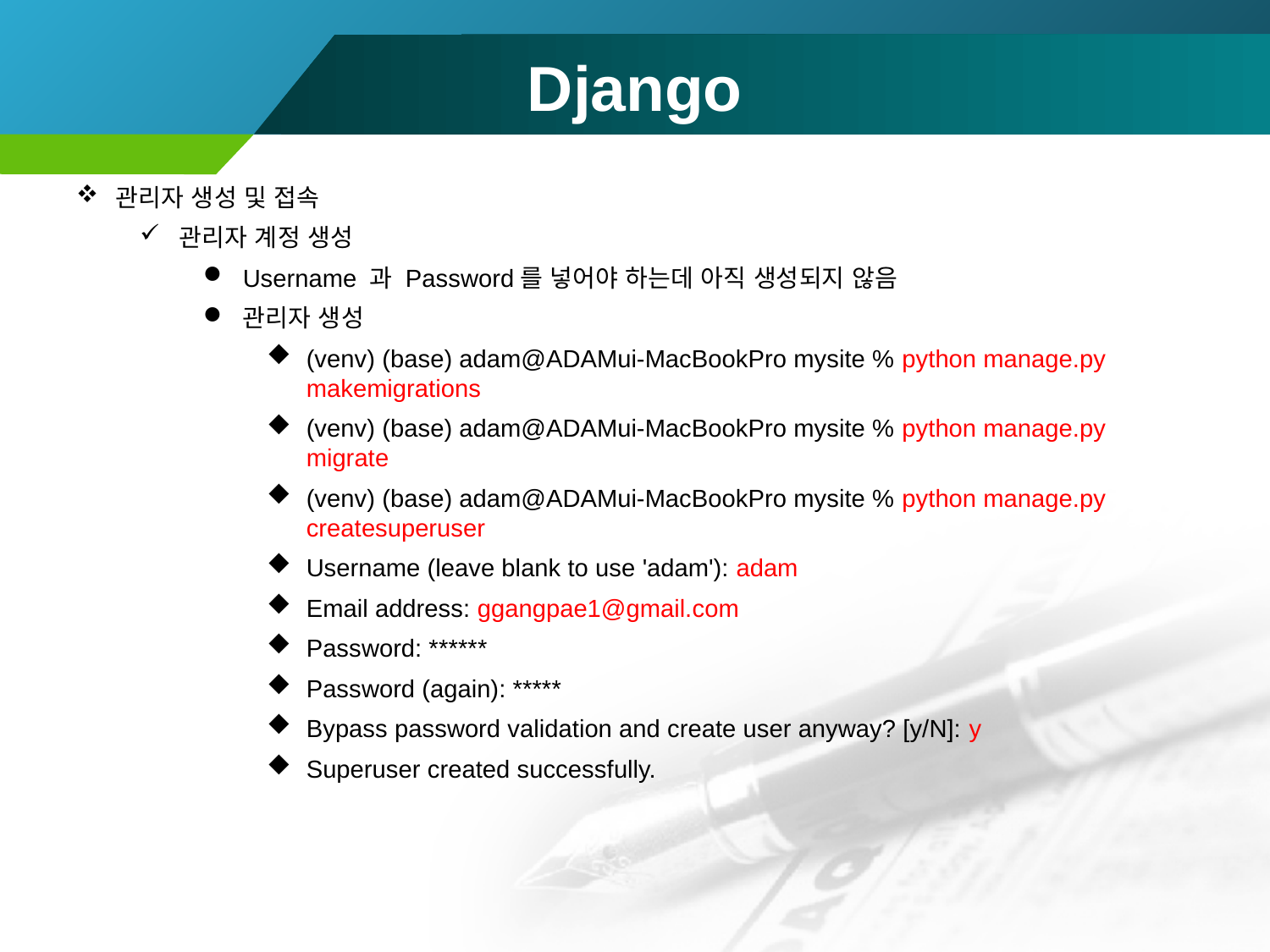

# Django
관리자 생성 및 접속
관리자 계정 생성
Username 과 Password를 넣어야 하는데 아직 생성되지 않음
관리자 생성
(venv) (base) adam@ADAMui-MacBookPro mysite % python manage.py makemigrations
(venv) (base) adam@ADAMui-MacBookPro mysite % python manage.py migrate
(venv) (base) adam@ADAMui-MacBookPro mysite % python manage.py createsuperuser
Username (leave blank to use 'adam'): adam
Email address: ggangpae1@gmail.com
Password: ******
Password (again): *****
Bypass password validation and create user anyway? [y/N]: y
Superuser created successfully.